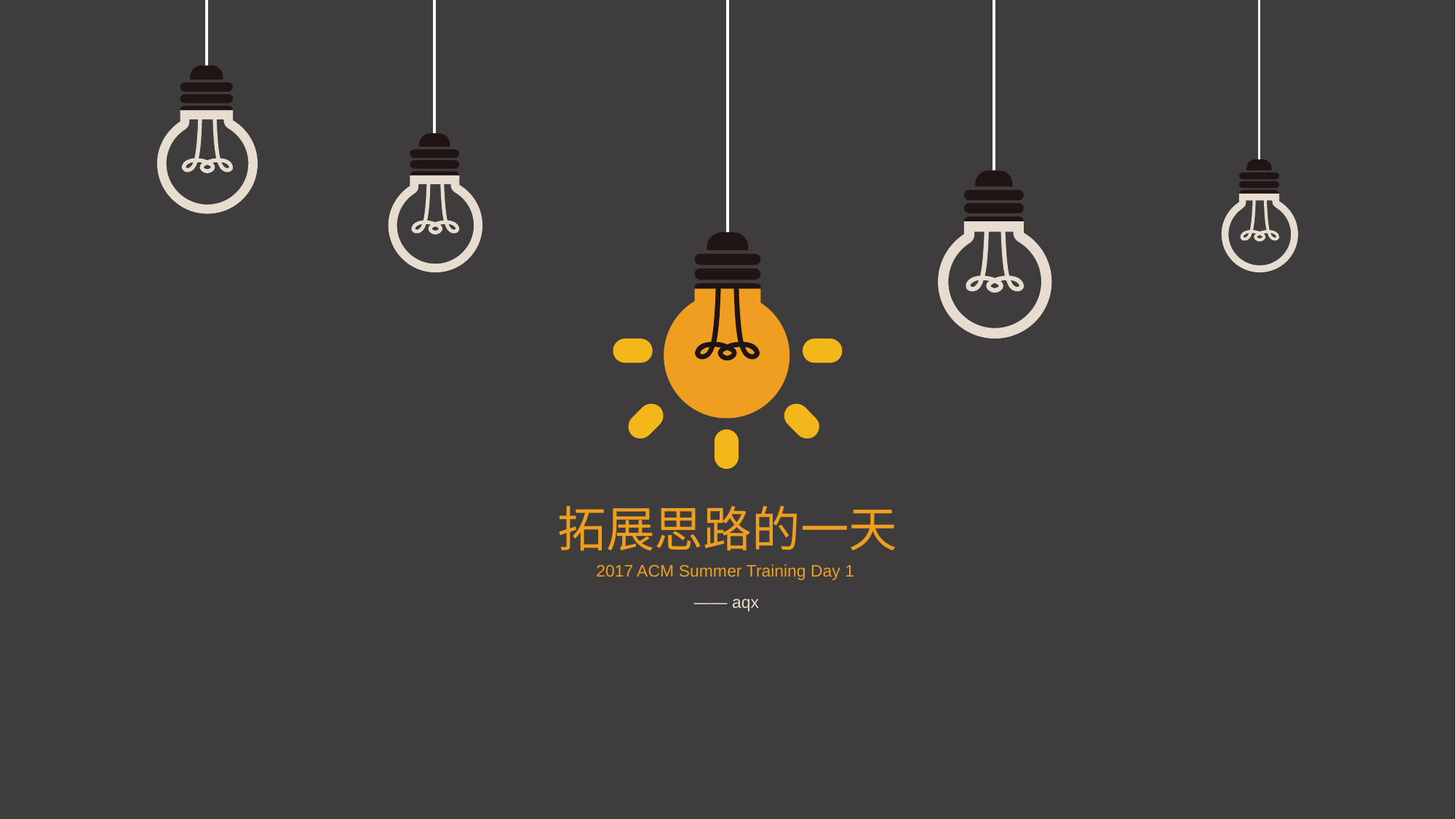

拓展思路的一天
2017 ACM Summer Training Day 1
—— aqx